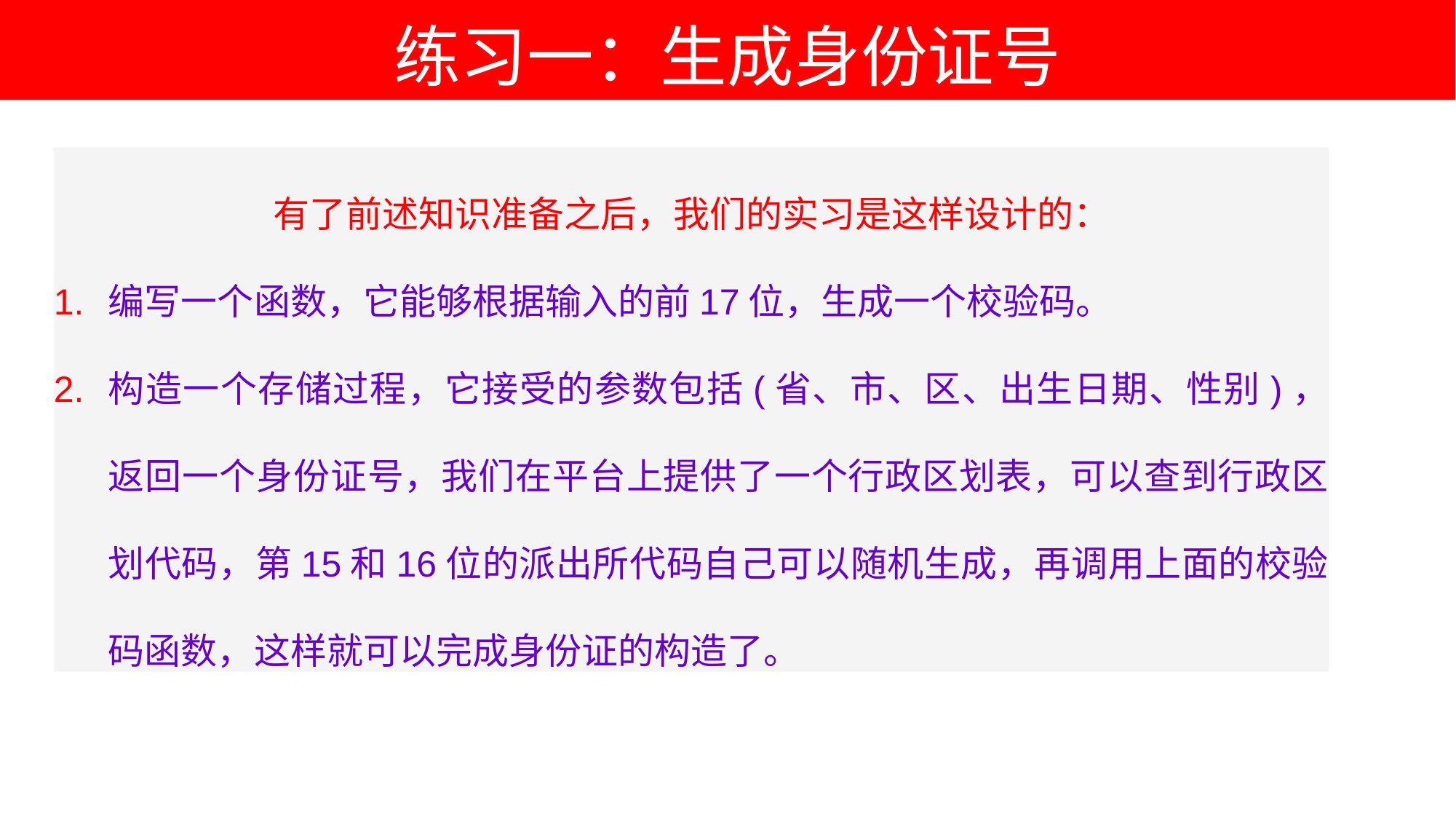

# 练习一：生成身份证号
有了前述知识准备之后，我们的实习是这样设计的：
编写一个函数，它能够根据输入的前17位，生成一个校验码。
构造一个存储过程，它接受的参数包括(省、市、区、出生日期、性别)，返回一个身份证号，我们在平台上提供了一个行政区划表，可以查到行政区划代码，第15和16位的派出所代码自己可以随机生成，再调用上面的校验码函数，这样就可以完成身份证的构造了。